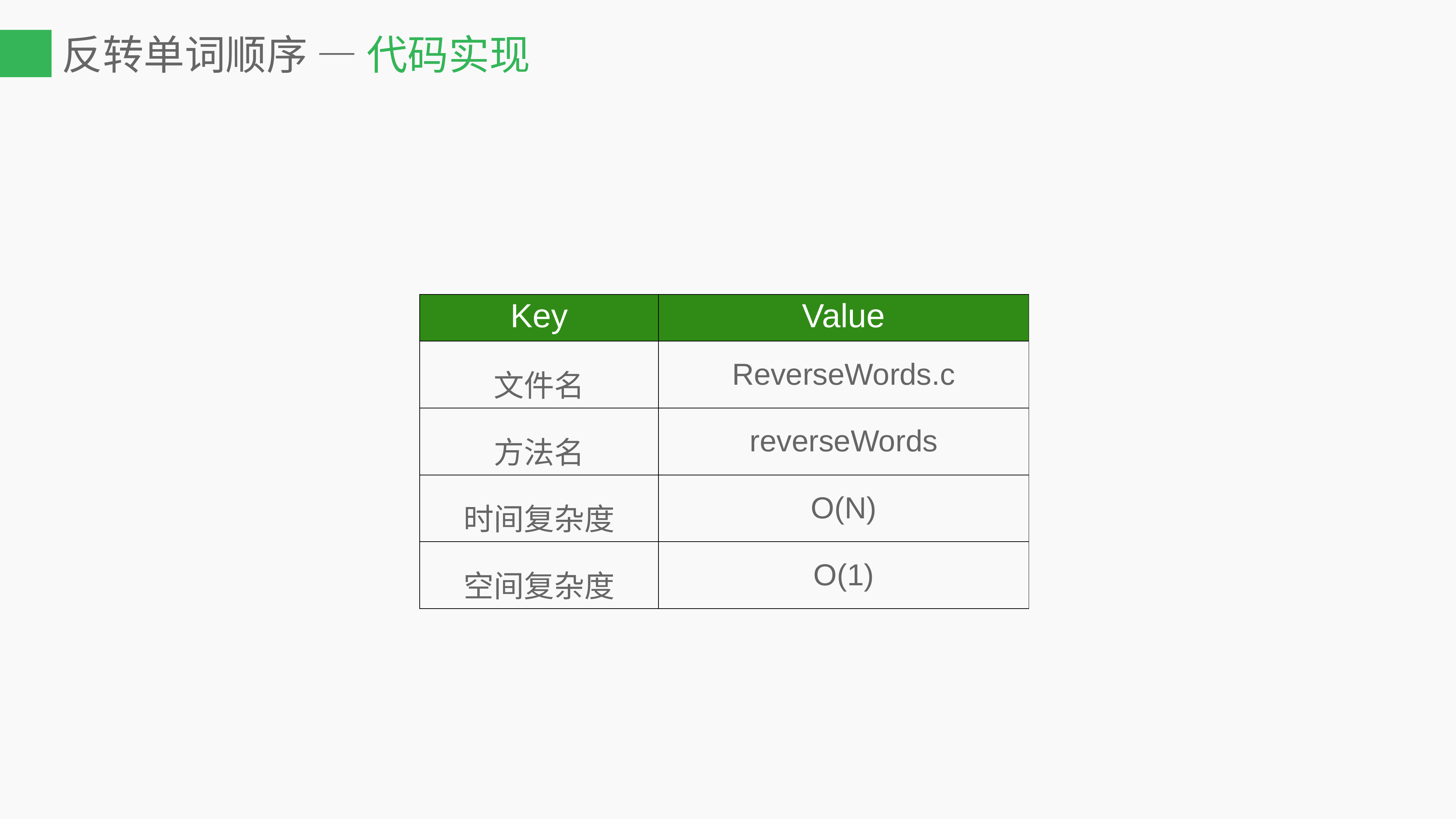

# 反转单词顺序 — 代码实现

| Key | Value |
| --- | --- |
| 文件名 | ReverseWords.c |
| 方法名 | reverseWords |
| 时间复杂度 | O(N) |
| 空间复杂度 | O(1) |